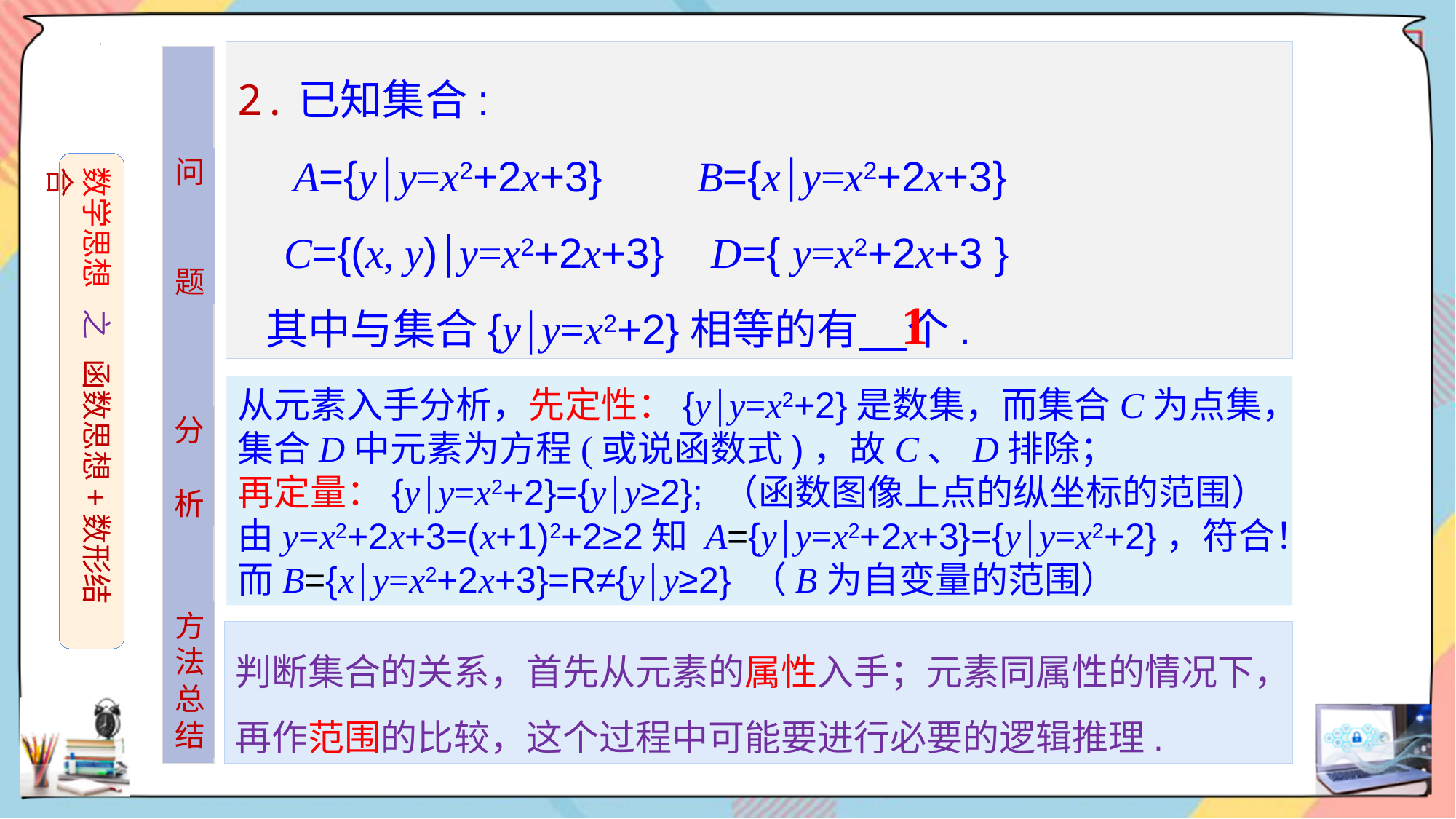

2.已知集合:
     A={y│y=x2+2x+3}        B={x│y=x2+2x+3}
    C={(x, y)│y=x2+2x+3}    D={ y=x2+2x+3 }
  其中与集合{y│y=x2+2}相等的有     个.

问

题
数学思想   之   函数思想+数形结合
1
从元素入手分析，先定性：{y│y=x2+2}是数集，而集合C为点集，集合D中元素为方程(或说函数式)，故C、D排除；
再定量：{y│y=x2+2}={y│y≥2}; （函数图像上点的纵坐标的范围）
由y=x2+2x+3=(x+1)2+2≥2知 A={y│y=x2+2x+3}={y│y=x2+2}，符合！而B={x│y=x2+2x+3}=R≠{y│y≥2} （B为自变量的范围）
分

析
方法总结
判断集合的关系，首先从元素的属性入手；元素同属性的情况下，再作范围的比较，这个过程中可能要进行必要的逻辑推理.